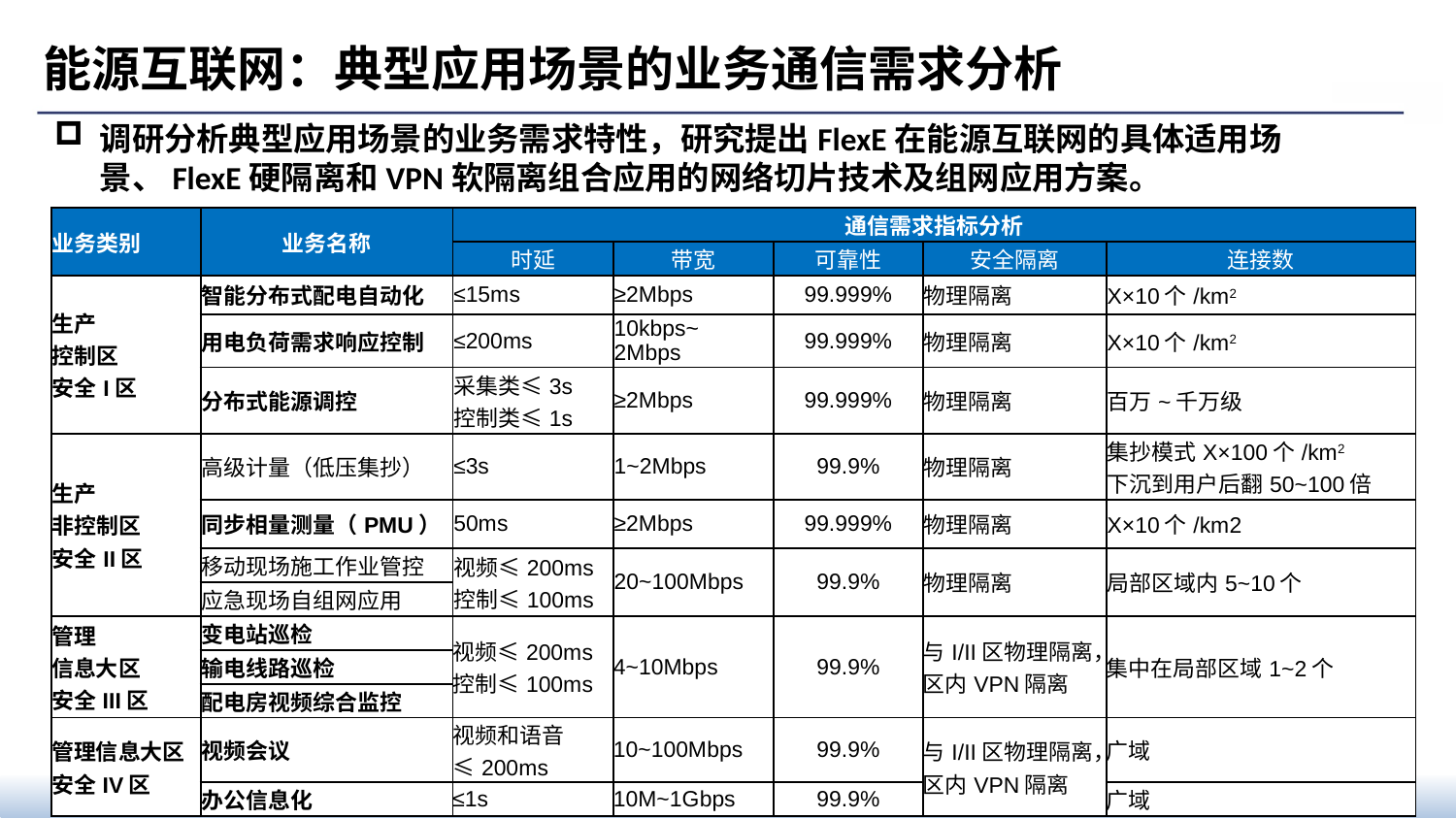

能源互联网：典型应用场景的业务通信需求分析
调研分析典型应用场景的业务需求特性，研究提出FlexE在能源互联网的具体适用场景、FlexE硬隔离和VPN软隔离组合应用的网络切片技术及组网应用方案。
| 业务类别 | 业务名称 | 通信需求指标分析 |  |  |  |  |
| --- | --- | --- | --- | --- | --- | --- |
|  |  | 时延 | 带宽 | 可靠性 | 安全隔离 | 连接数 |
| 生产 控制区 安全I区 | 智能分布式配电自动化 | ≤15ms | ≥2Mbps | 99.999% | 物理隔离 | X×10个/km2 |
|  | 用电负荷需求响应控制 | ≤200ms | 10kbps~ 2Mbps | 99.999% | 物理隔离 | X×10个/km2 |
|  | 分布式能源调控 | 采集类≤3s 控制类≤1s | ≥2Mbps | 99.999% | 物理隔离 | 百万~千万级 |
| 生产 非控制区 安全II区 | 高级计量（低压集抄） | ≤3s | 1~2Mbps | 99.9% | 物理隔离 | 集抄模式X×100个/km2 下沉到用户后翻50~100倍 |
|  | 同步相量测量（PMU） | 50ms | ≥2Mbps | 99.999% | 物理隔离 | X×10个/km2 |
|  | 移动现场施工作业管控 | 视频≤200ms 控制≤100ms | 20~100Mbps | 99.9% | 物理隔离 | 局部区域内5~10个 |
|  | 应急现场自组网应用 |  |  |  |  |  |
| 管理 信息大区 安全III区 | 变电站巡检 | 视频≤200ms 控制≤100ms | 4~10Mbps | 99.9% | 与I/II区物理隔离，区内VPN隔离 | 集中在局部区域1~2个 |
|  | 输电线路巡检 |  |  |  |  |  |
|  | 配电房视频综合监控 |  |  |  |  |  |
| 管理信息大区 安全IV区 | 视频会议 | 视频和语音≤200ms | 10~100Mbps | 99.9% | 与I/II区物理隔离，区内VPN隔离 | 广域 |
|  | 办公信息化 | ≤1s | 10M~1Gbps | 99.9% |  | 广域 |